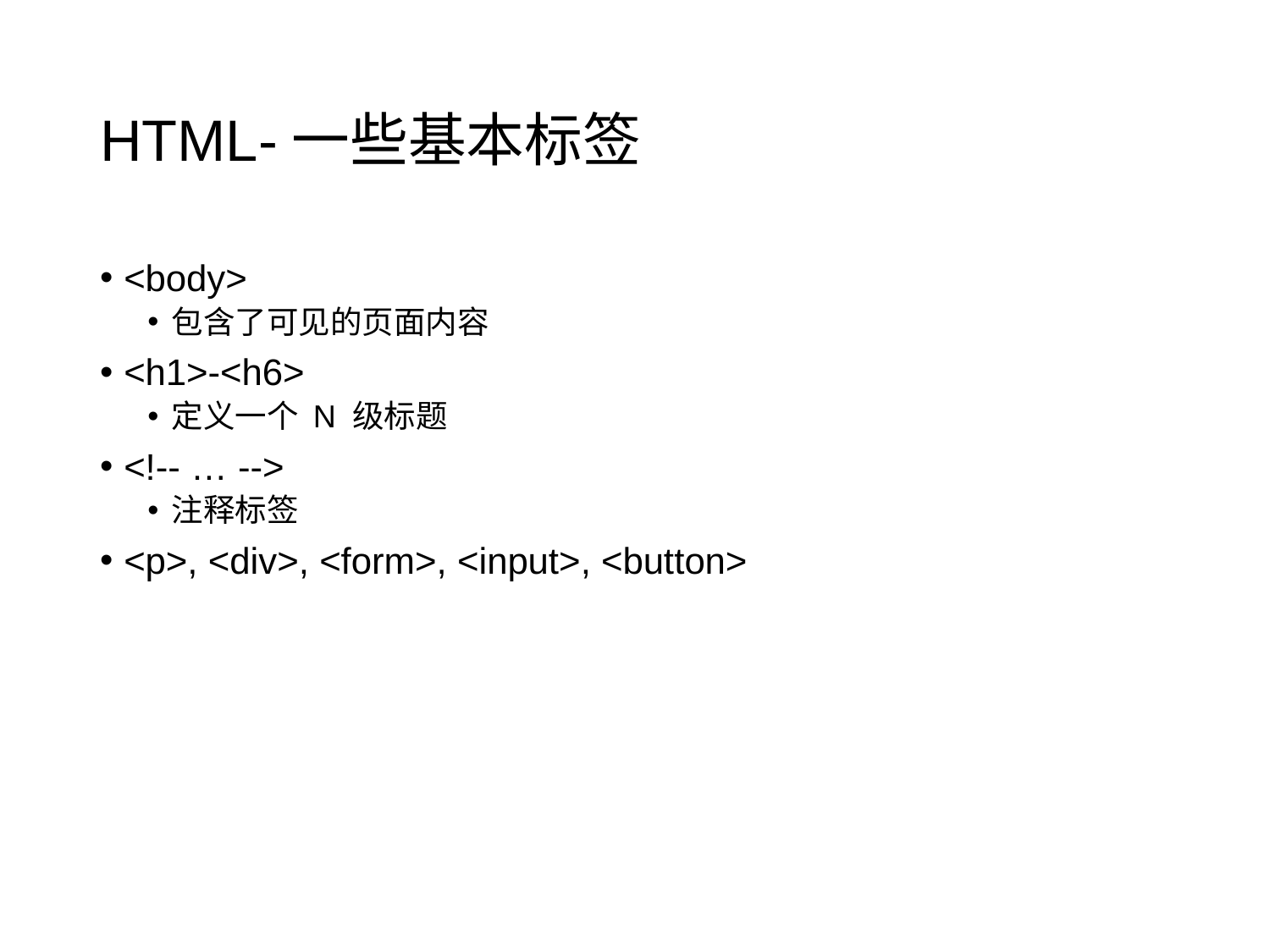

# HTML-一些基本标签
<body>
包含了可见的页面内容
<h1>-<h6>
定义一个 N 级标题
<!-- … -->
注释标签
<p>, <div>, <form>, <input>, <button>